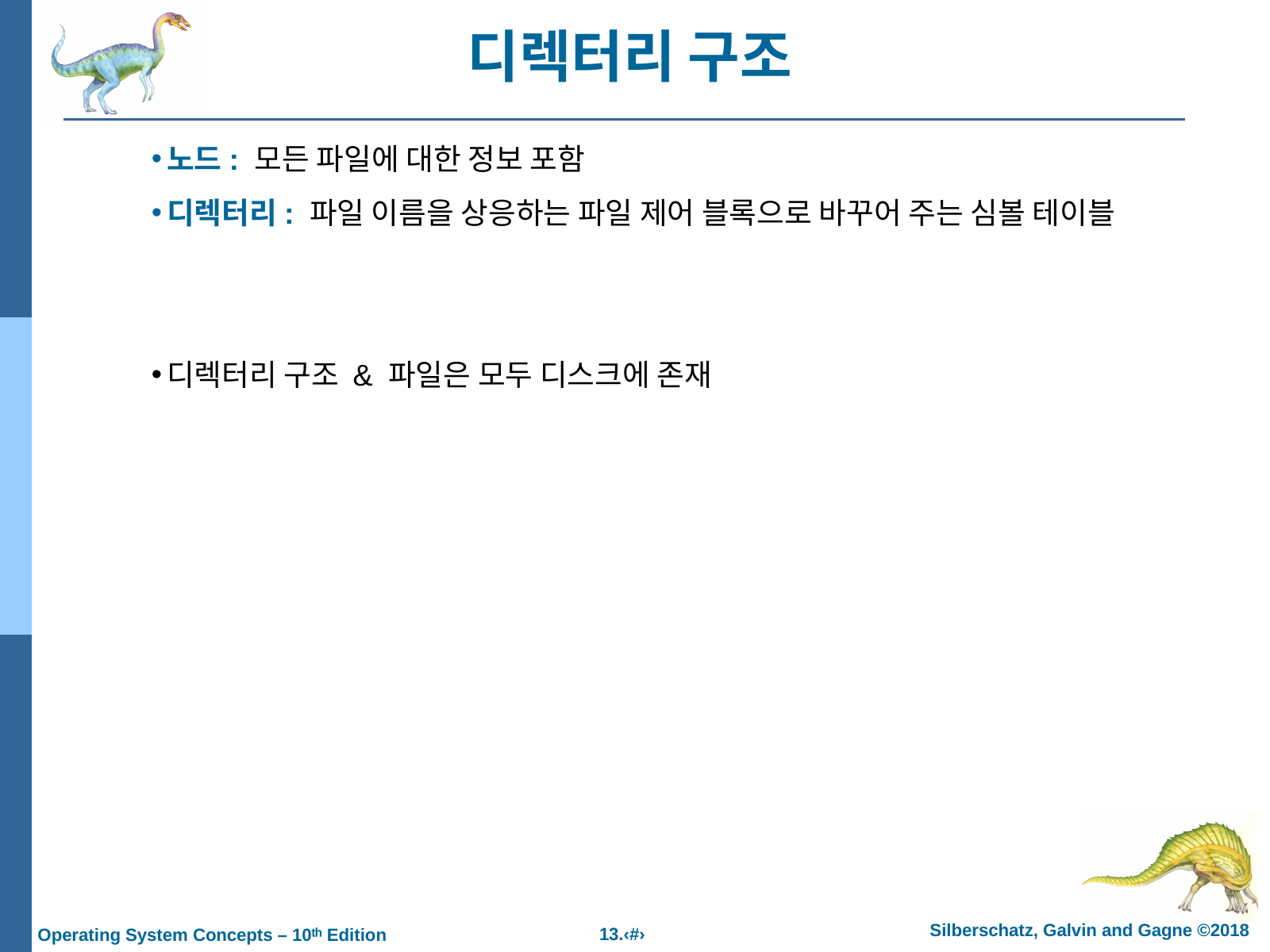

디렉터리 구조

노드: 모든 파일에 대한 정보 포함
디렉터리: 파일 이름을 상응하는 파일 제어 블록으로 바꾸어 주는 심볼 테이블

디렉터리 구조 & 파일은 모두 디스크에 존재

Silberschatz, Galvin and Gagne ©2018
13.‹#›
Operating System Concepts – 10ᵗʰ Edition